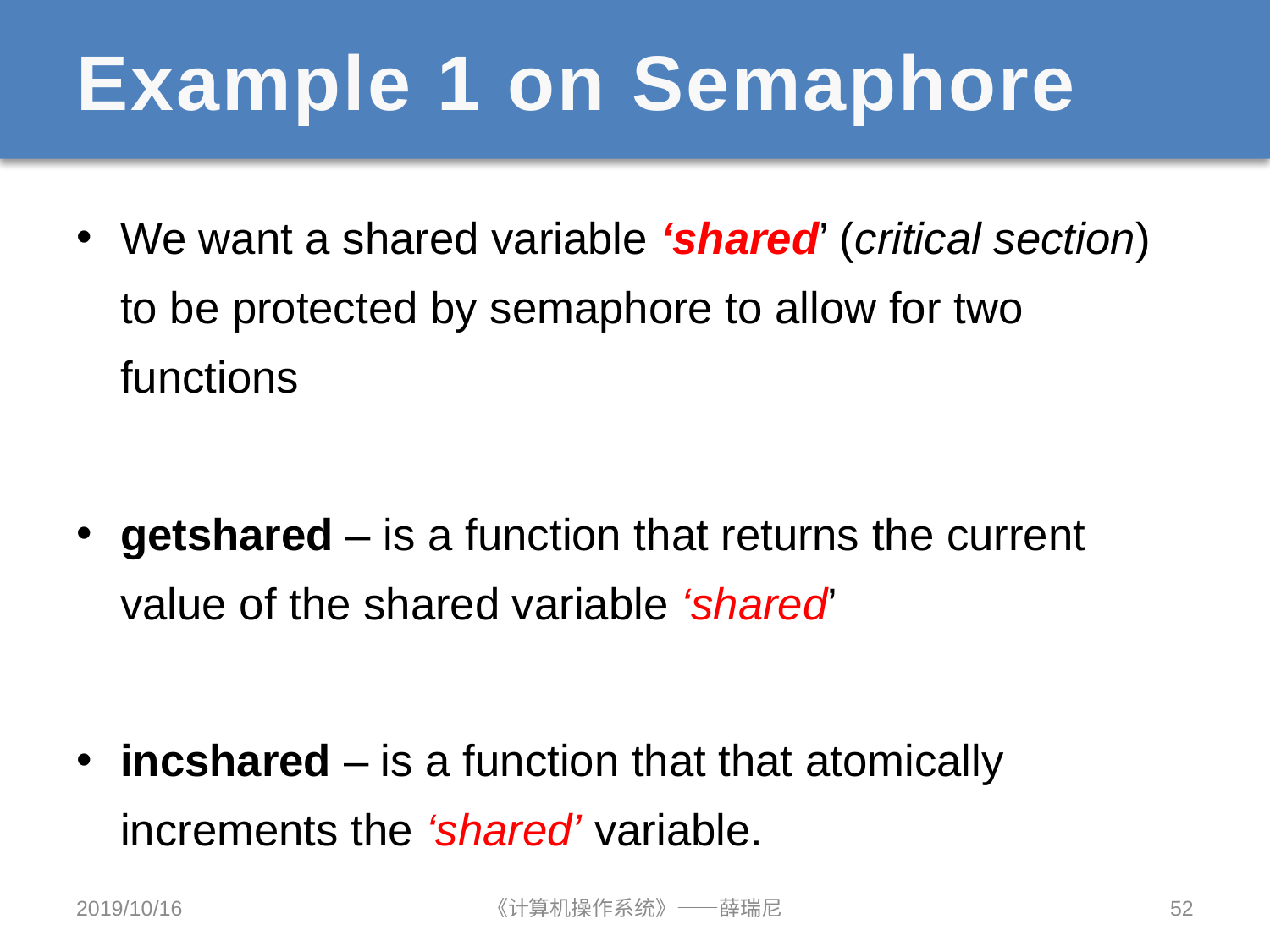

# Example 1 on Semaphore
We want a shared variable ‘shared’ (critical section) to be protected by semaphore to allow for two functions

getshared – is a function that returns the current value of the shared variable ‘shared’

incshared – is a function that that atomically increments the ‘shared’ variable.
2019/10/16
《计算机操作系统》——薛瑞尼
52